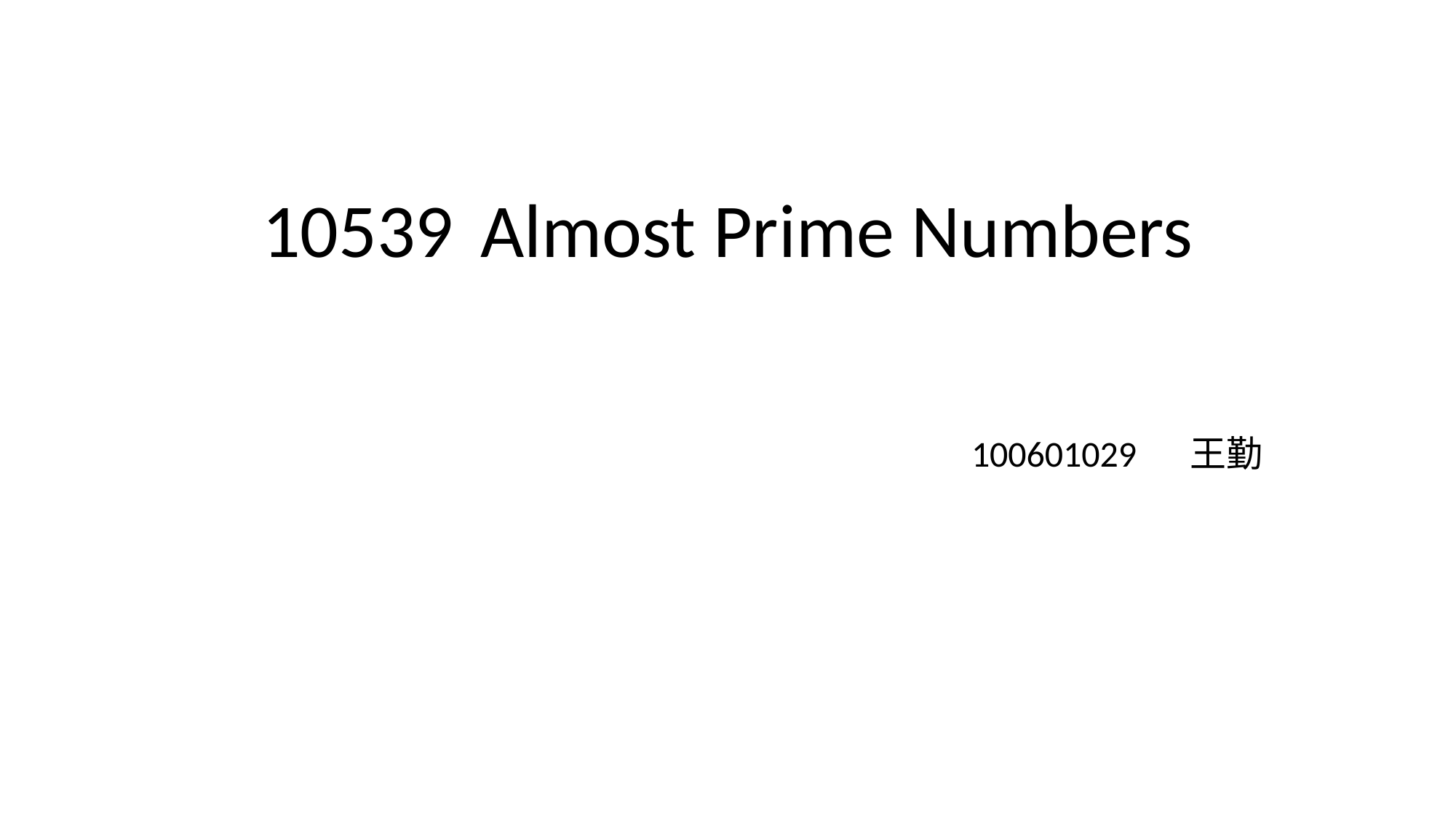

# 10539	Almost Prime Numbers
100601029	王勤